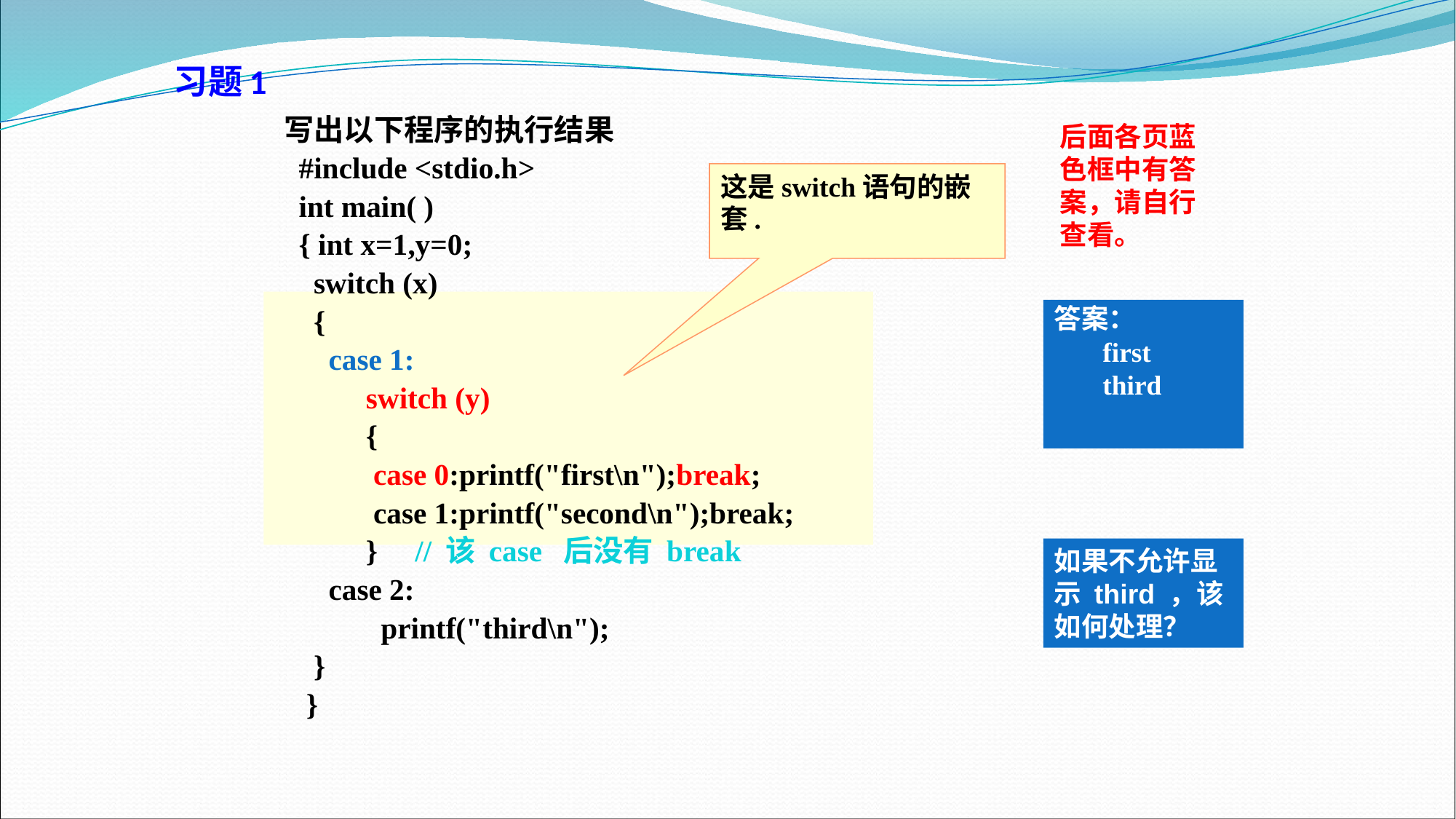

# 习题1
写出以下程序的执行结果
  #include <stdio.h>
  int main( )
  { int x=1,y=0;
    switch (x)
    {
      case 1:
           switch (y)
           {
            case 0:printf("first\n");break;
            case 1:printf("second\n");break;
           }     // 该 case  后没有 break
      case 2:
             printf("third\n");
    }
   }
后面各页蓝色框中有答案，请自行查看。
这是switch语句的嵌套.

答案：
       first
       third

如果不允许显示 third ，该如何处理？